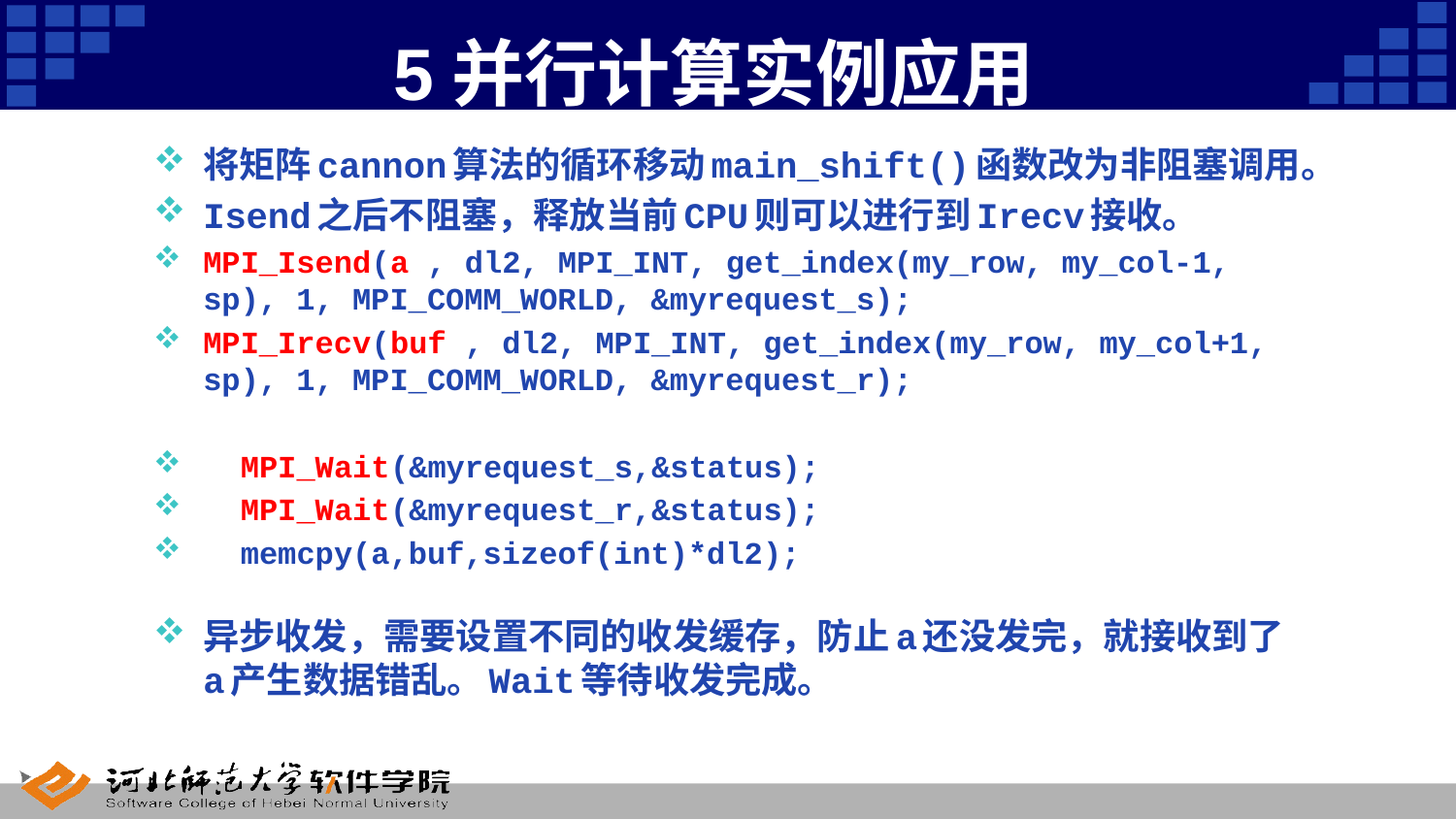

# 5并行计算实例应用
将矩阵cannon算法的循环移动main_shift()函数改为非阻塞调用。
Isend之后不阻塞，释放当前CPU则可以进行到Irecv接收。
MPI_Isend(a , dl2, MPI_INT, get_index(my_row, my_col-1, sp), 1, MPI_COMM_WORLD, &myrequest_s);
MPI_Irecv(buf , dl2, MPI_INT, get_index(my_row, my_col+1, sp), 1, MPI_COMM_WORLD, &myrequest_r);

  MPI_Wait(&myrequest_s,&status);
  MPI_Wait(&myrequest_r,&status);
  memcpy(a,buf,sizeof(int)*dl2);

异步收发，需要设置不同的收发缓存，防止a还没发完，就接收到了a产生数据错乱。Wait等待收发完成。